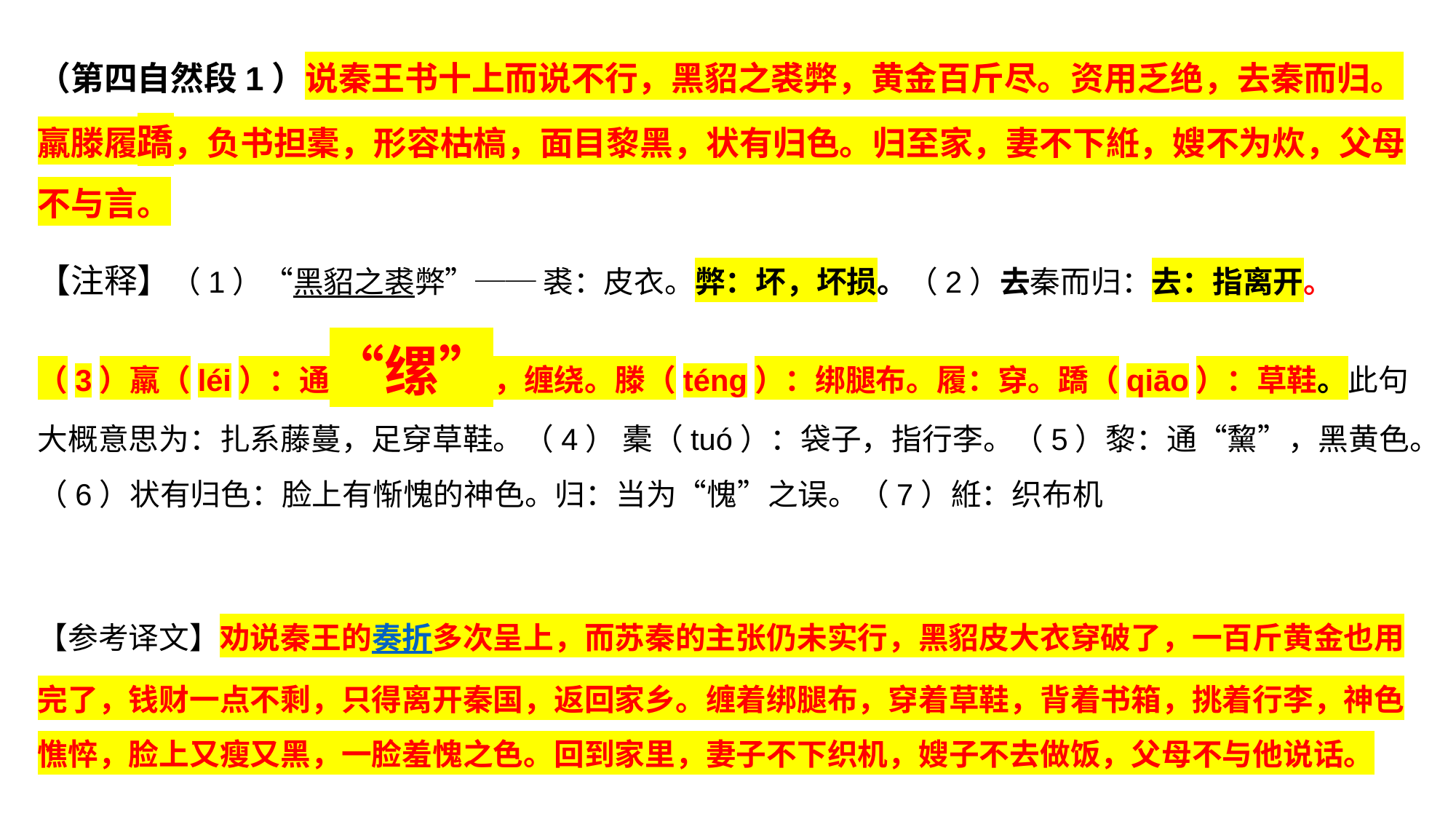

（第四自然段1）说秦王书十上而说不行，黑貂之裘弊，黄金百斤尽。资用乏绝，去秦而归。羸滕履蹻，负书担橐，形容枯槁，面目黎黑，状有归色。归至家，妻不下絍，嫂不为炊，父母不与言。
【注释】（1）“黑貂之裘弊”── 裘：皮衣。弊：坏，坏损。（2）去秦而归：去：指离开。（3）羸（léi）：通“缧”，缠绕。滕（téng）：绑腿布。履：穿。蹻（qiāo）：草鞋。此句大概意思为：扎系藤蔓，足穿草鞋。（4） 橐（tuó）：袋子，指行李。（5）黎：通“黧”，黑黄色。（6）状有归色：脸上有惭愧的神色。归：当为“愧”之误。（7）絍：织布机

【参考译文】劝说秦王的奏折多次呈上，而苏秦的主张仍未实行，黑貂皮大衣穿破了，一百斤黄金也用完了，钱财一点不剩，只得离开秦国，返回家乡。缠着绑腿布，穿着草鞋，背着书箱，挑着行李，神色憔悴，脸上又瘦又黑，一脸羞愧之色。回到家里，妻子不下织机，嫂子不去做饭，父母不与他说话。